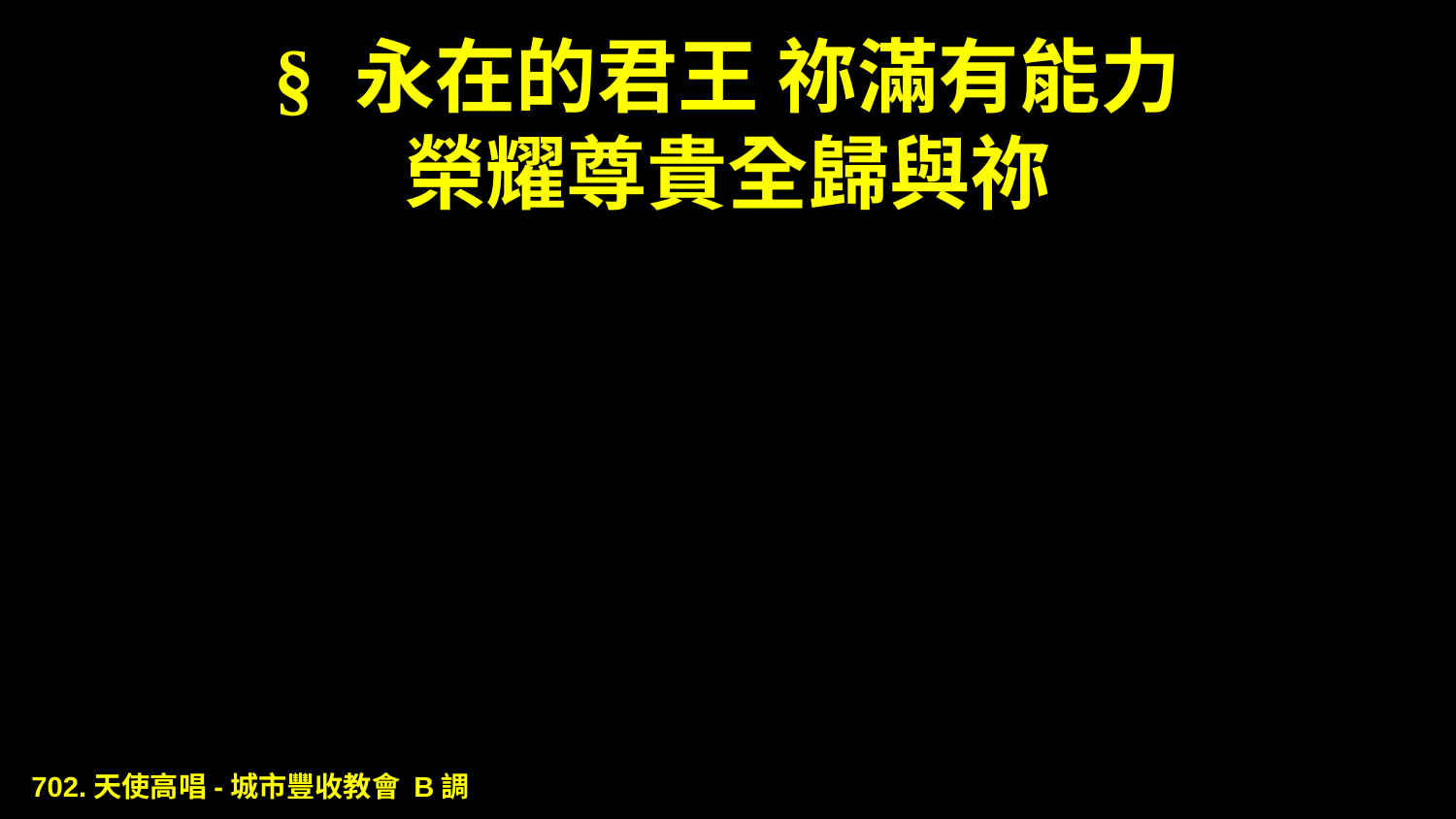

# § 永在的君王 祢滿有能力 榮耀尊貴全歸與祢
702.天使高唱-城市豐收教會 B調